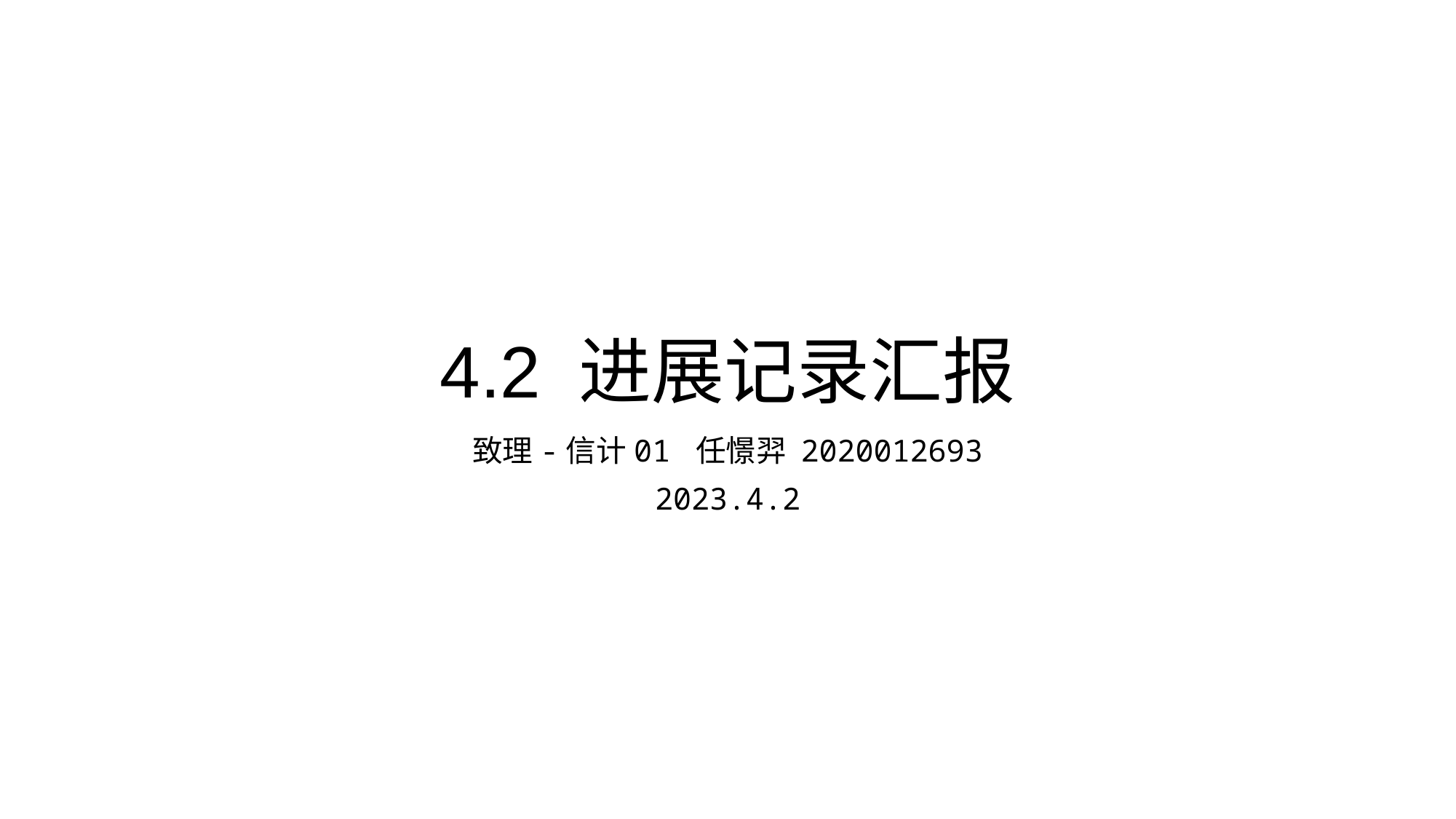

# 4.2 进展记录汇报
致理-信计01 任憬羿 2020012693
2023.4.2